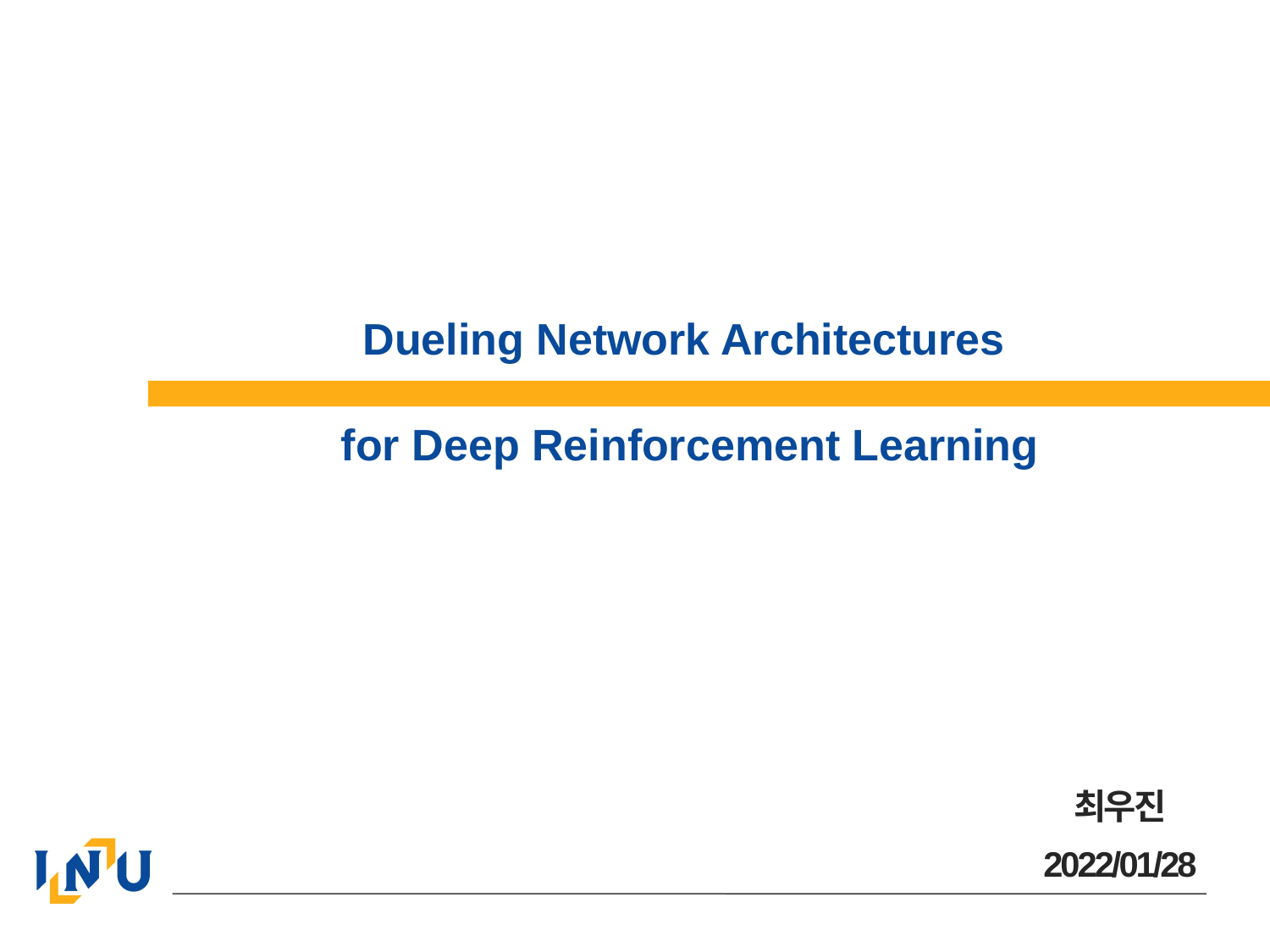

# Dueling Network Architectures for Deep Reinforcement Learning
최우진
2022/01/28